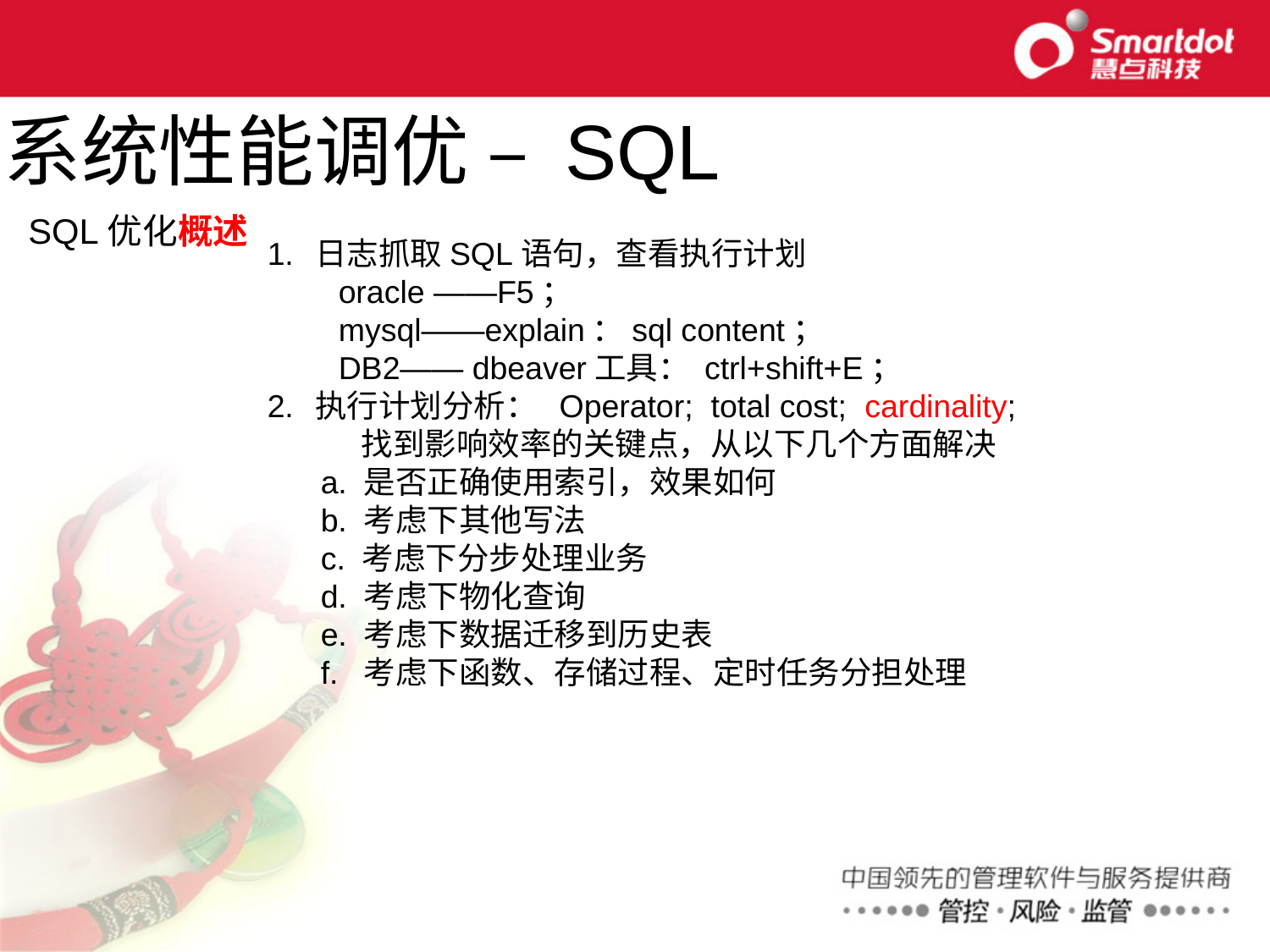

系统性能调优 – SQL
SQL优化概述
日志抓取SQL语句，查看执行计划
        oracle ——F5；
        mysql——explain：sql content；
        DB2—— dbeaver工具： ctrl+shift+E；
执行计划分析：  Operator;  total cost;  cardinality;
            找到影响效率的关键点，从以下几个方面解决
      a. 是否正确使用索引，效果如何
      b. 考虑下其他写法
      c. 考虑下分步处理业务
      d. 考虑下物化查询
      e. 考虑下数据迁移到历史表
      f.  考虑下函数、存储过程、定时任务分担处理